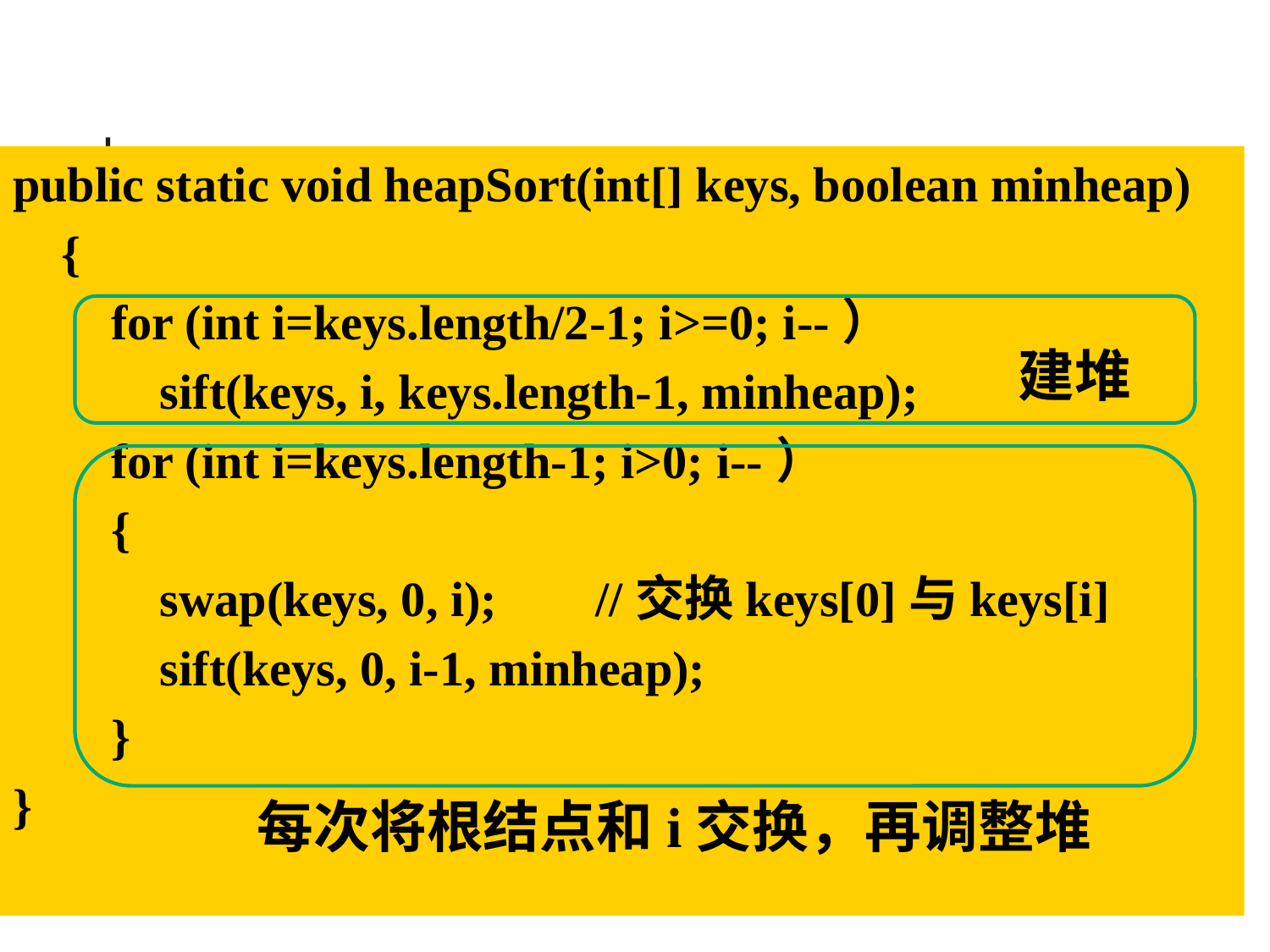

#
public static void heapSort(int[] keys, boolean minheap)
    {
        for (int i=keys.length/2-1; i>=0; i--）
            sift(keys, i, keys.length-1, minheap);
        for (int i=keys.length-1; i>0; i--）
        {
            swap(keys, 0, i);        //交换keys[0]与keys[i]
            sift(keys, 0, i-1, minheap);
        }
}

建堆

每次将根结点和i交换，再调整堆
62